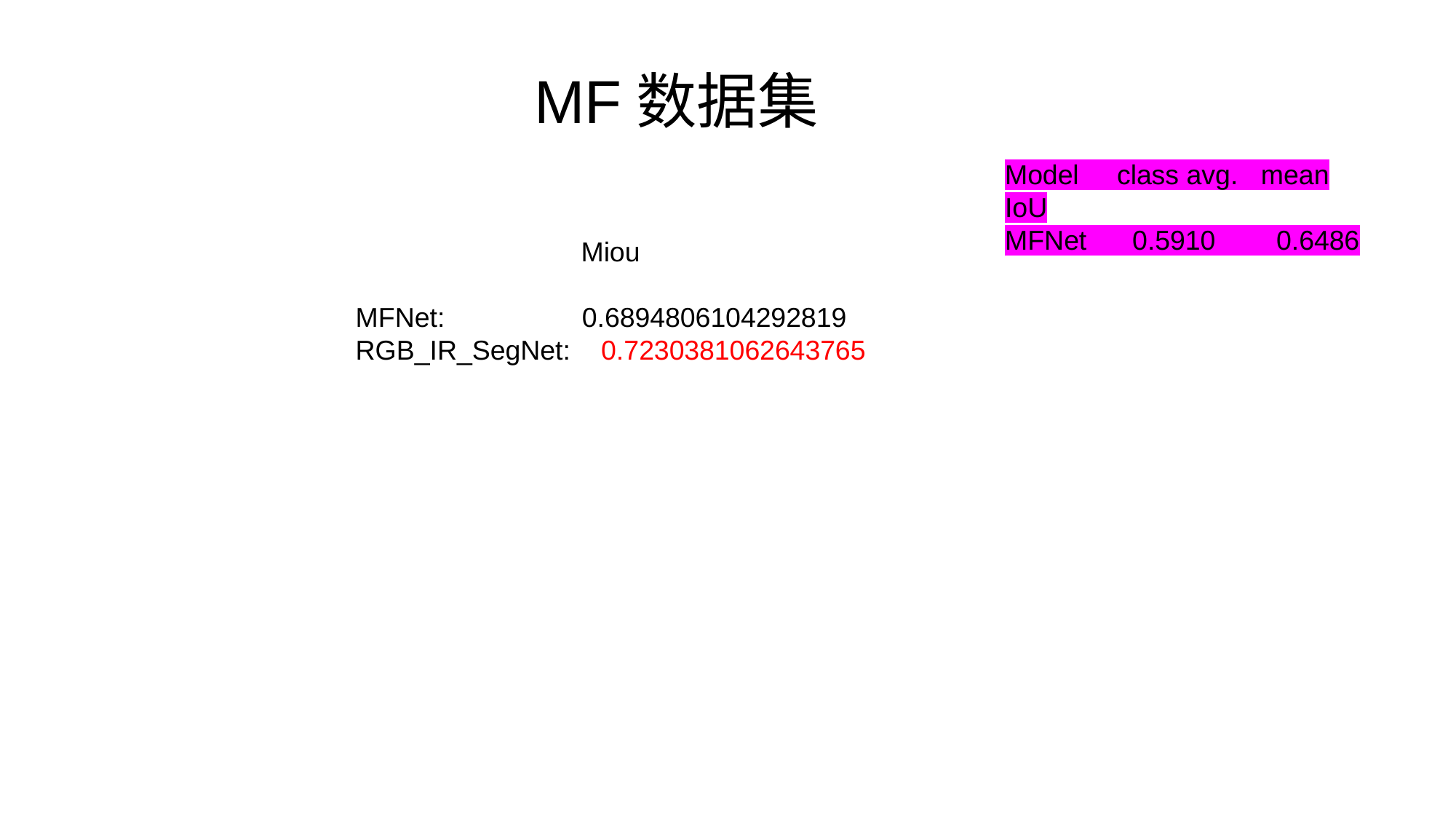

MF数据集

Model     class avg.   mean IoU
MFNet      0.5910        0.6486
Miou

MFNet:                  0.6894806104292819
RGB_IR_SegNet:    0.7230381062643765